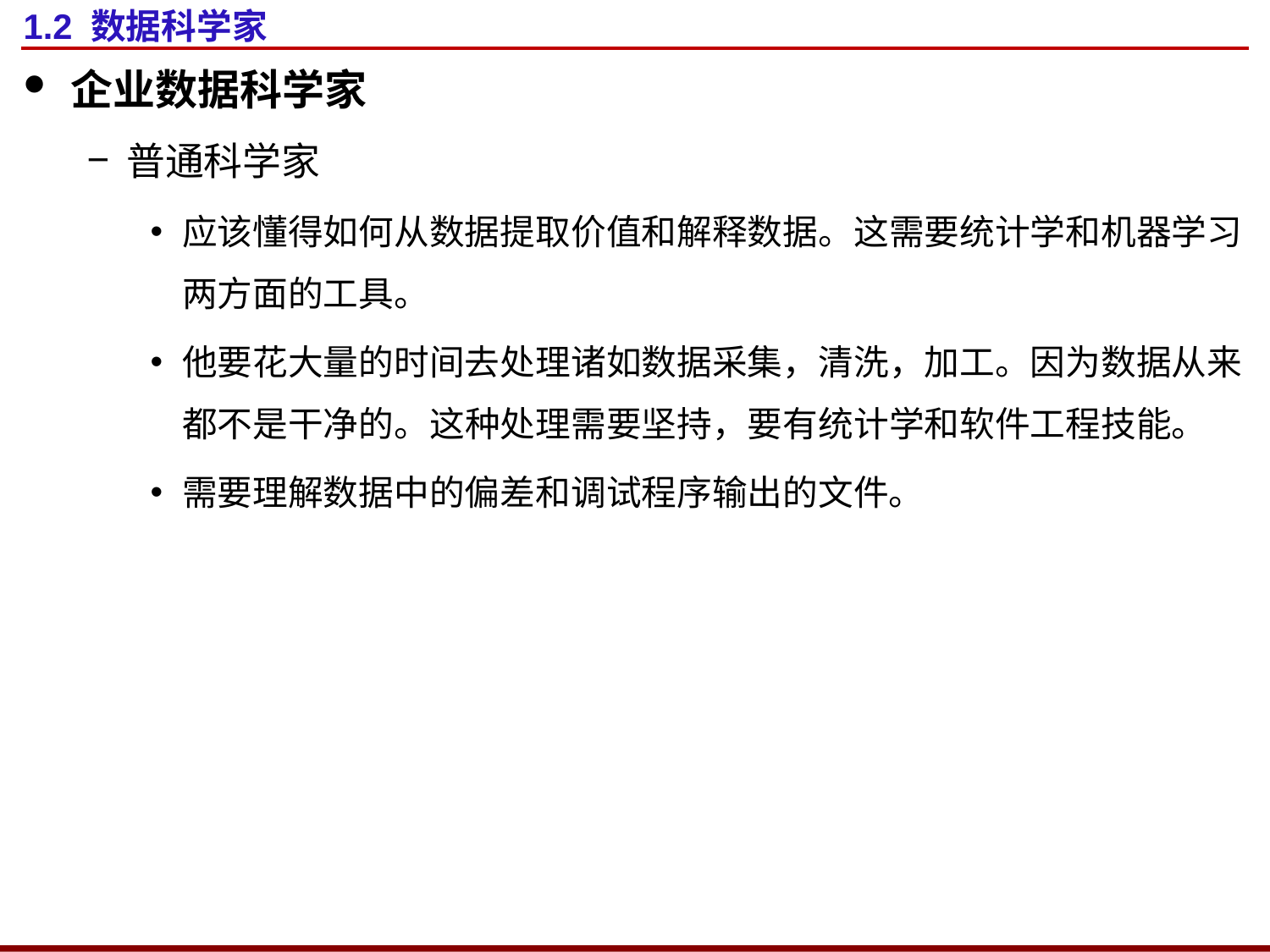

# 1.2 数据科学家
企业数据科学家
普通科学家
应该懂得如何从数据提取价值和解释数据。这需要统计学和机器学习两方面的工具。
他要花大量的时间去处理诸如数据采集，清洗，加工。因为数据从来都不是干净的。这种处理需要坚持，要有统计学和软件工程技能。
需要理解数据中的偏差和调试程序输出的文件。